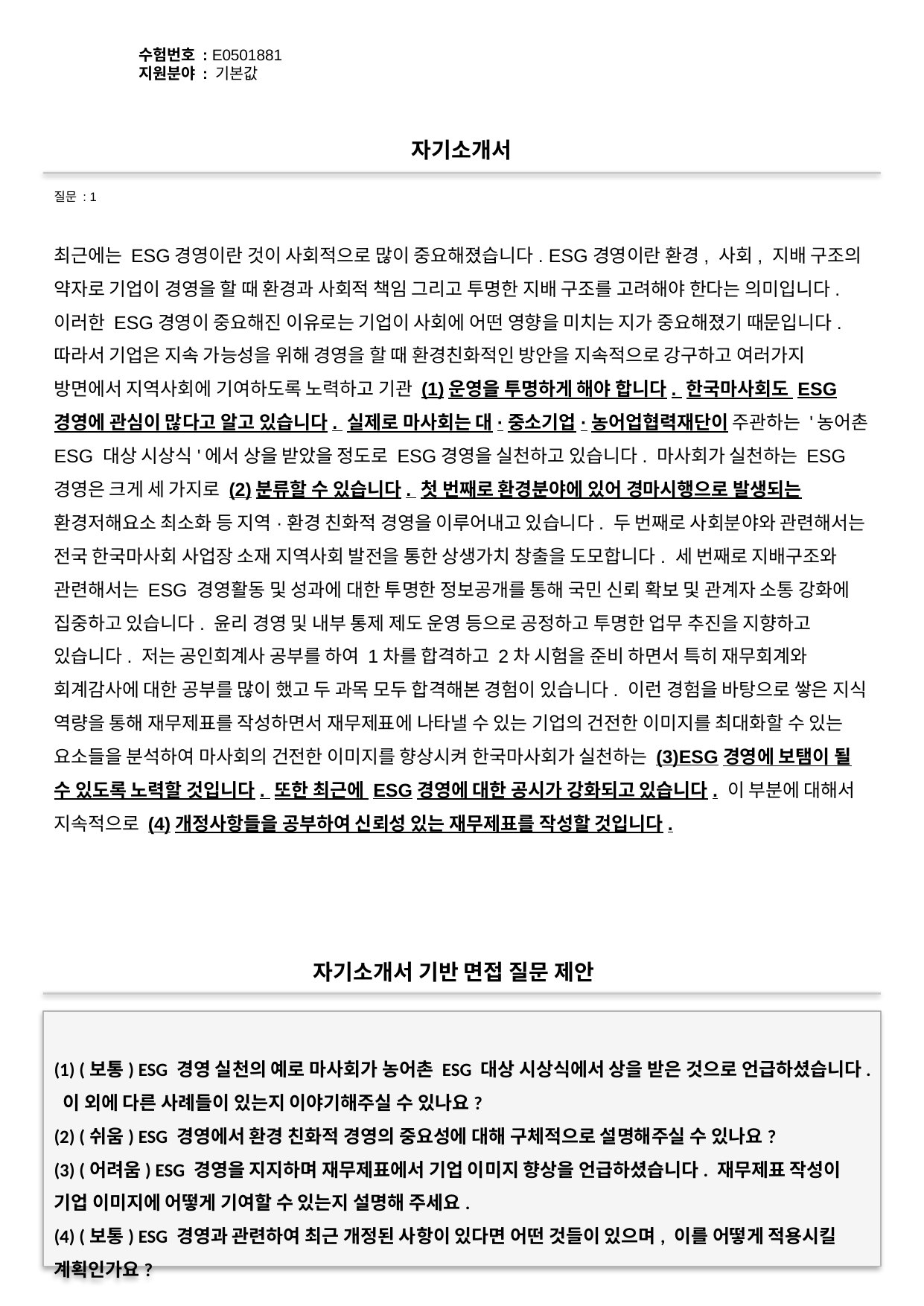

수험번호 : E0501881
지원분야 : 기본값
#

자기소개서

질문 : 1

최근에는 ESG경영이란 것이 사회적으로 많이 중요해졌습니다. ESG경영이란 환경, 사회, 지배 구조의 약자로 기업이 경영을 할 때 환경과 사회적 책임 그리고 투명한 지배 구조를 고려해야 한다는 의미입니다. 이러한 ESG경영이 중요해진 이유로는 기업이 사회에 어떤 영향을 미치는 지가 중요해졌기 때문입니다. 따라서 기업은 지속 가능성을 위해 경영을 할 때 환경친화적인 방안을 지속적으로 강구하고 여러가지 방면에서 지역사회에 기여하도록 노력하고 기관 (1)운영을 투명하게 해야 합니다. 한국마사회도 ESG경영에 관심이 많다고 알고 있습니다. 실제로 마사회는 대·중소기업·농어업협력재단이 주관하는 '농어촌 ESG 대상 시상식'에서 상을 받았을 정도로 ESG경영을 실천하고 있습니다. 마사회가 실천하는 ESG 경영은 크게 세 가지로 (2)분류할 수 있습니다. 첫 번째로 환경분야에 있어 경마시행으로 발생되는 환경저해요소 최소화 등 지역·환경 친화적 경영을 이루어내고 있습니다. 두 번째로 사회분야와 관련해서는 전국 한국마사회 사업장 소재 지역사회 발전을 통한 상생가치 창출을 도모합니다. 세 번째로 지배구조와 관련해서는 ESG 경영활동 및 성과에 대한 투명한 정보공개를 통해 국민 신뢰 확보 및 관계자 소통 강화에 집중하고 있습니다. 윤리 경영 및 내부 통제 제도 운영 등으로 공정하고 투명한 업무 추진을 지향하고 있습니다. 저는 공인회계사 공부를 하여 1차를 합격하고 2차 시험을 준비 하면서 특히 재무회계와 회계감사에 대한 공부를 많이 했고 두 과목 모두 합격해본 경험이 있습니다. 이런 경험을 바탕으로 쌓은 지식 역량을 통해 재무제표를 작성하면서 재무제표에 나타낼 수 있는 기업의 건전한 이미지를 최대화할 수 있는 요소들을 분석하여 마사회의 건전한 이미지를 향상시켜 한국마사회가 실천하는 (3)ESG경영에 보탬이 될 수 있도록 노력할 것입니다. 또한 최근에 ESG경영에 대한 공시가 강화되고 있습니다. 이 부분에 대해서 지속적으로 (4)개정사항들을 공부하여 신뢰성 있는 재무제표를 작성할 것입니다.

자기소개서 기반 면접 질문 제안

(1) (보통) ESG 경영 실천의 예로 마사회가 농어촌 ESG 대상 시상식에서 상을 받은 것으로 언급하셨습니다. 이 외에 다른 사례들이 있는지 이야기해주실 수 있나요?
(2) (쉬움) ESG 경영에서 환경 친화적 경영의 중요성에 대해 구체적으로 설명해주실 수 있나요?
(3) (어려움) ESG 경영을 지지하며 재무제표에서 기업 이미지 향상을 언급하셨습니다. 재무제표 작성이 기업 이미지에 어떻게 기여할 수 있는지 설명해 주세요.
(4) (보통) ESG 경영과 관련하여 최근 개정된 사항이 있다면 어떤 것들이 있으며, 이를 어떻게 적용시킬 계획인가요?